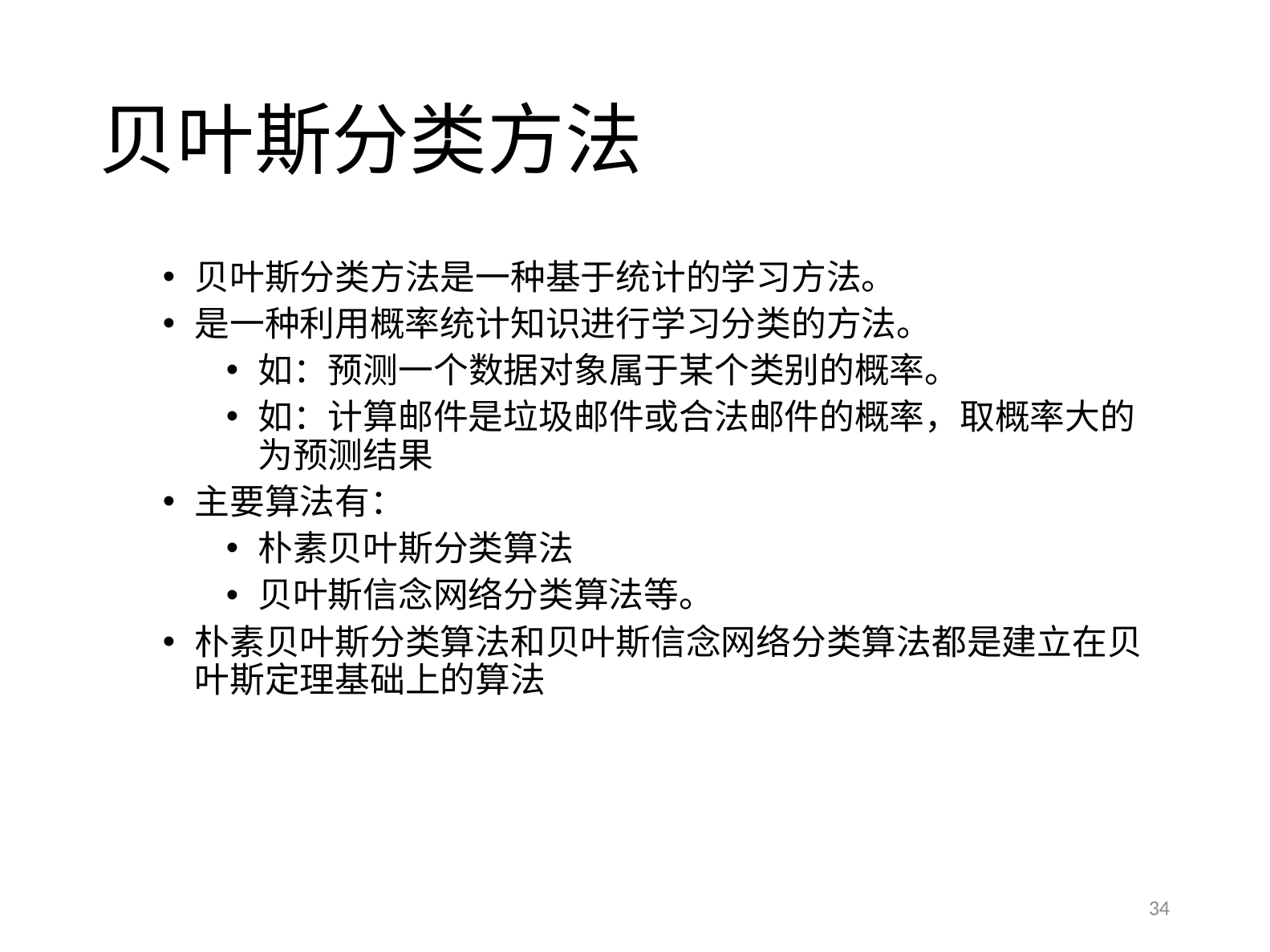

# 贝叶斯分类方法
贝叶斯分类方法是一种基于统计的学习方法。
是一种利用概率统计知识进行学习分类的方法。
如：预测一个数据对象属于某个类别的概率。
如：计算邮件是垃圾邮件或合法邮件的概率，取概率大的为预测结果
主要算法有：
朴素贝叶斯分类算法
贝叶斯信念网络分类算法等。
朴素贝叶斯分类算法和贝叶斯信念网络分类算法都是建立在贝叶斯定理基础上的算法
34